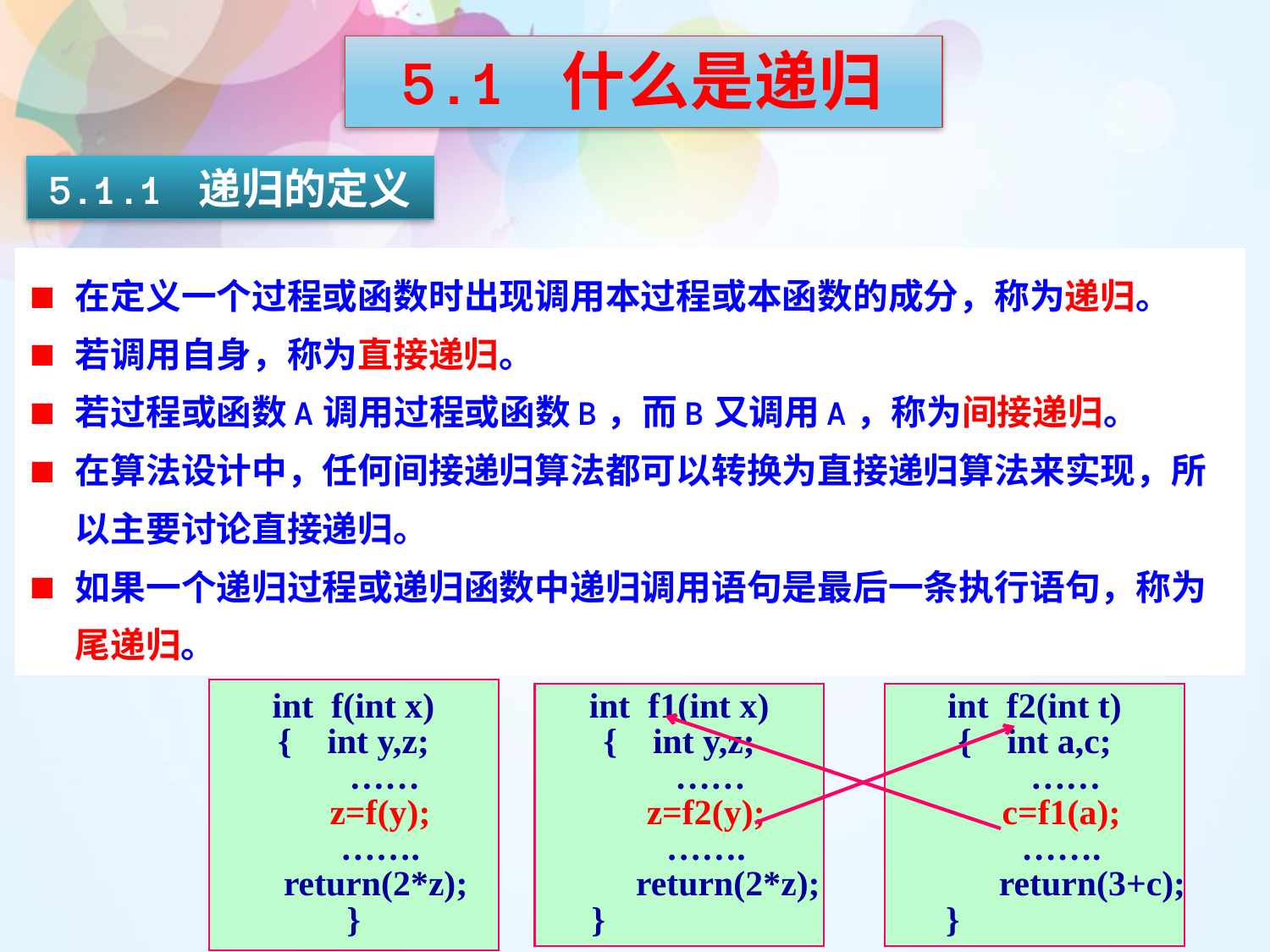

5.1 什么是递归
5.1.1 递归的定义
在定义一个过程或函数时出现调用本过程或本函数的成分，称为递归。
若调用自身，称为直接递归。
若过程或函数A调用过程或函数B，而B又调用A，称为间接递归。
在算法设计中，任何间接递归算法都可以转换为直接递归算法来实现，所以主要讨论直接递归。
如果一个递归过程或递归函数中递归调用语句是最后一条执行语句，称为尾递归。
int  f(int x)
{    int y,z;
       ……
      z=f(y);
      …….
     return(2*z);
}
int  f1(int x)
{    int y,z;
       ……
      z=f2(y);
      …….
           return(2*z);
      }
int  f2(int t)
{    int a,c;
       ……
      c=f1(a);
      …….
             return(3+c);
       }